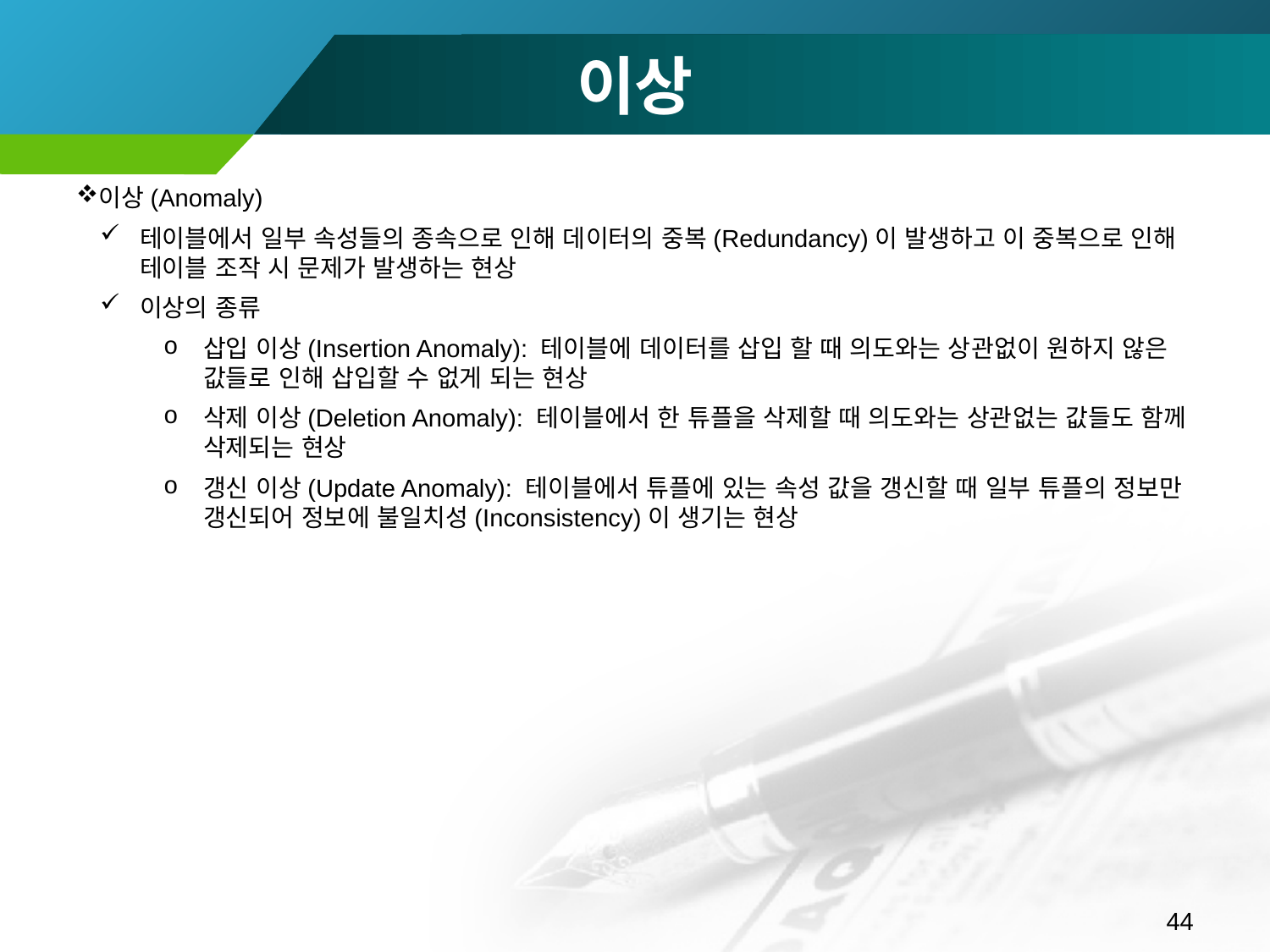

# 이상
이상(Anomaly)
테이블에서 일부 속성들의 종속으로 인해 데이터의 중복(Redundancy)이 발생하고 이 중복으로 인해 테이블 조작 시 문제가 발생하는 현상
이상의 종류
삽입 이상(Insertion Anomaly): 테이블에 데이터를 삽입 할 때 의도와는 상관없이 원하지 않은 값들로 인해 삽입할 수 없게 되는 현상
삭제 이상(Deletion Anomaly): 테이블에서 한 튜플을 삭제할 때 의도와는 상관없는 값들도 함께 삭제되는 현상
갱신 이상(Update Anomaly): 테이블에서 튜플에 있는 속성 값을 갱신할 때 일부 튜플의 정보만 갱신되어 정보에 불일치성(Inconsistency)이 생기는 현상
44